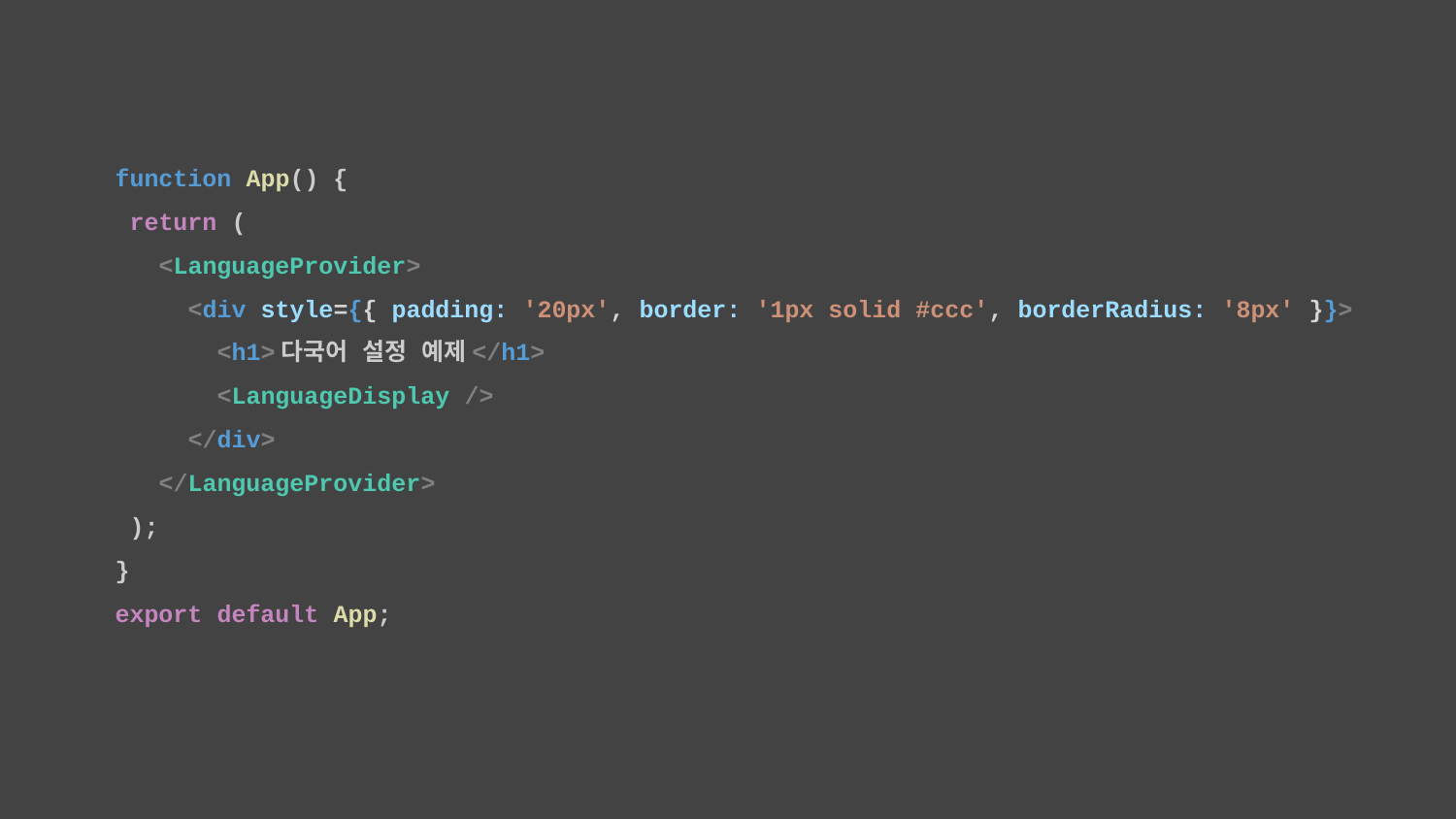

function App() {
 return (
   <LanguageProvider>
     <div style={{ padding: '20px', border: '1px solid #ccc', borderRadius: '8px' }}>
       <h1>다국어 설정 예제</h1>
       <LanguageDisplay />
     </div>
   </LanguageProvider>
 );
}
export default App;